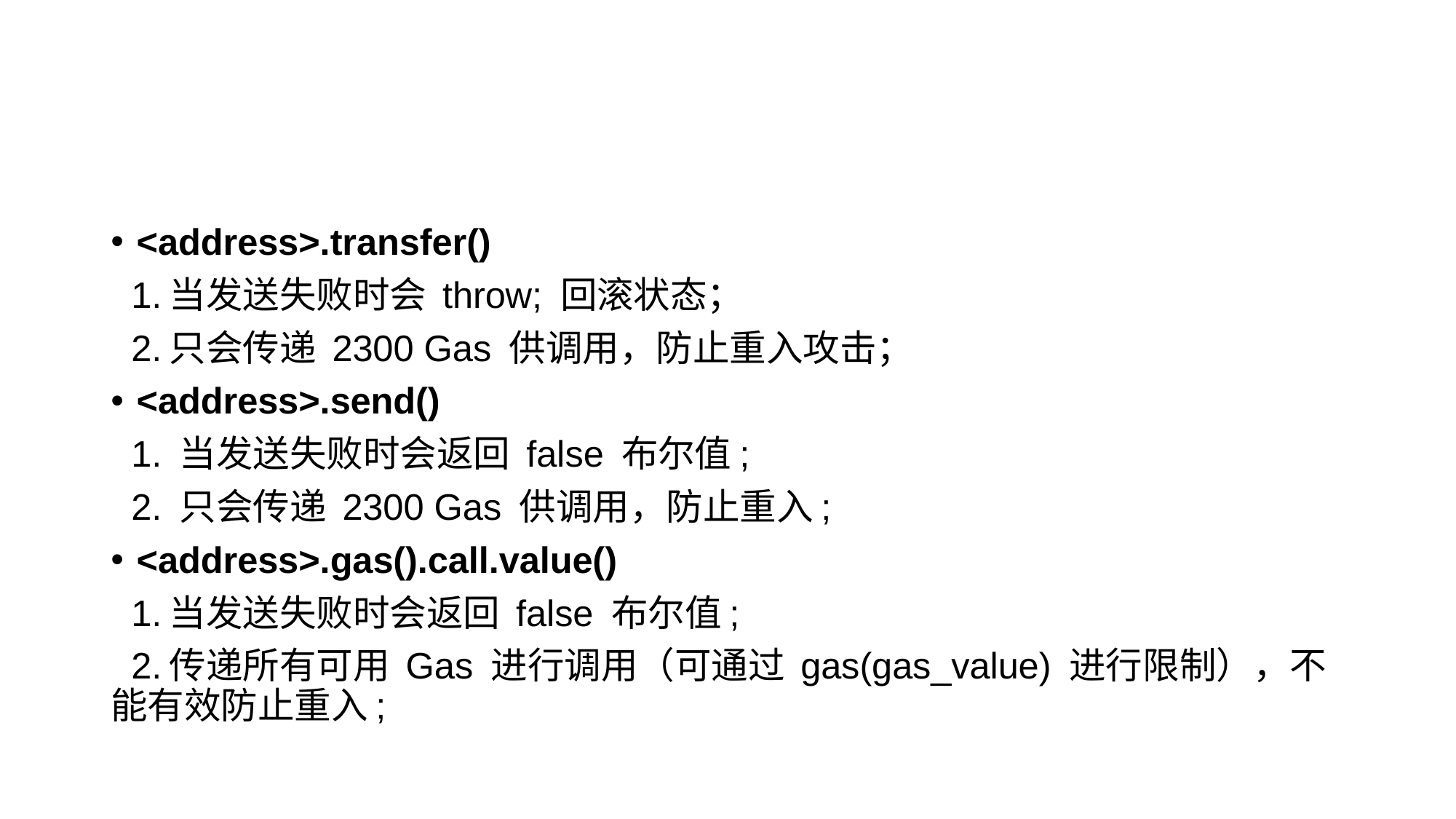

#
<address>.transfer()
  1.当发送失败时会 throw; 回滚状态；
  2.只会传递 2300 Gas 供调用，防止重入攻击；
<address>.send()
  1. 当发送失败时会返回 false 布尔值;
  2. 只会传递 2300 Gas 供调用，防止重入;
<address>.gas().call.value()
  1.当发送失败时会返回 false 布尔值;
  2.传递所有可用 Gas 进行调用（可通过 gas(gas_value) 进行限制），不能有效防止重入;